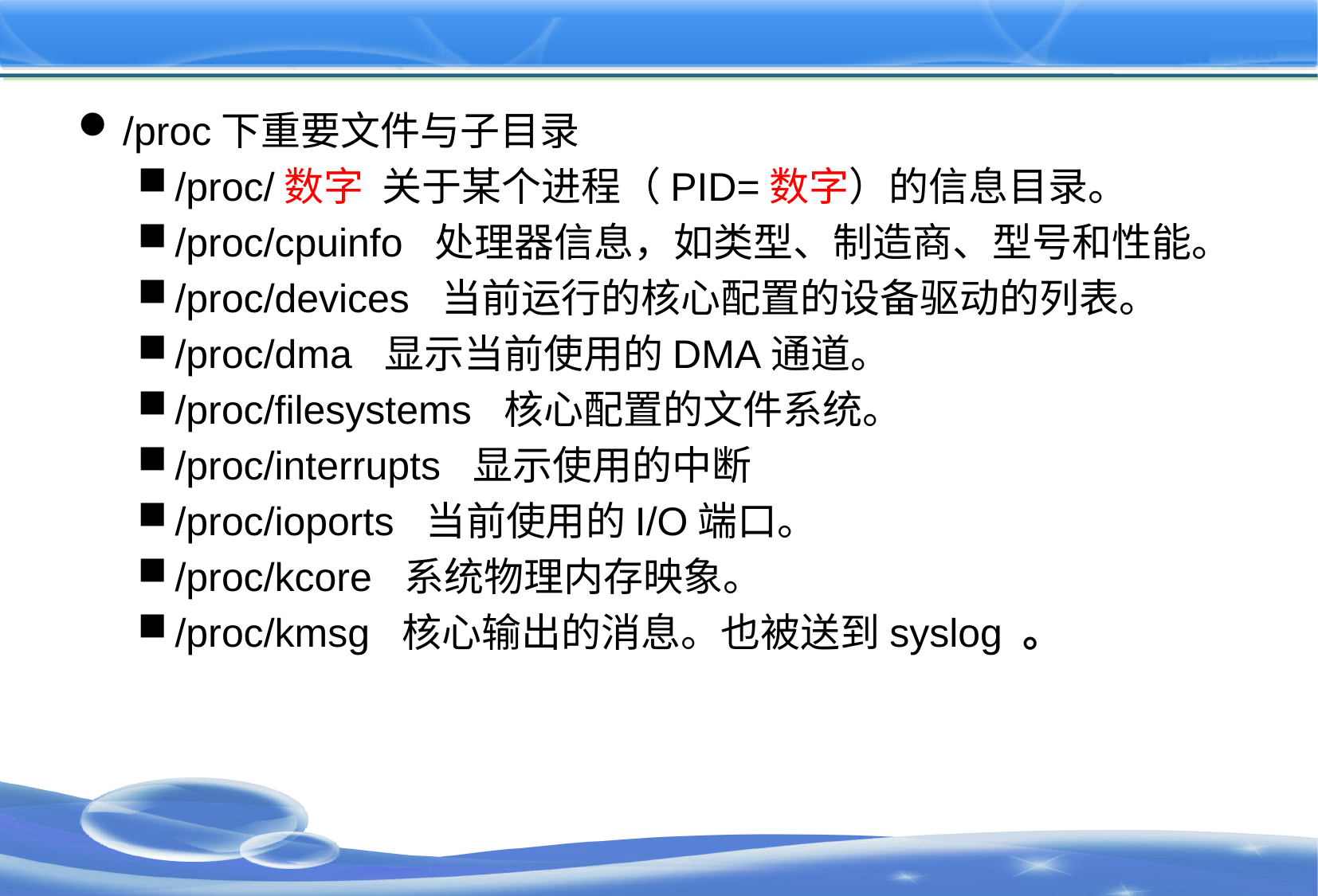

#
/proc下重要文件与子目录
/proc/数字  关于某个进程（PID=数字）的信息目录。
/proc/cpuinfo  处理器信息，如类型、制造商、型号和性能。
/proc/devices  当前运行的核心配置的设备驱动的列表。
/proc/dma  显示当前使用的DMA通道。
/proc/filesystems  核心配置的文件系统。
/proc/interrupts  显示使用的中断
/proc/ioports  当前使用的I/O端口。
/proc/kcore  系统物理内存映象。
/proc/kmsg  核心输出的消息。也被送到syslog 。